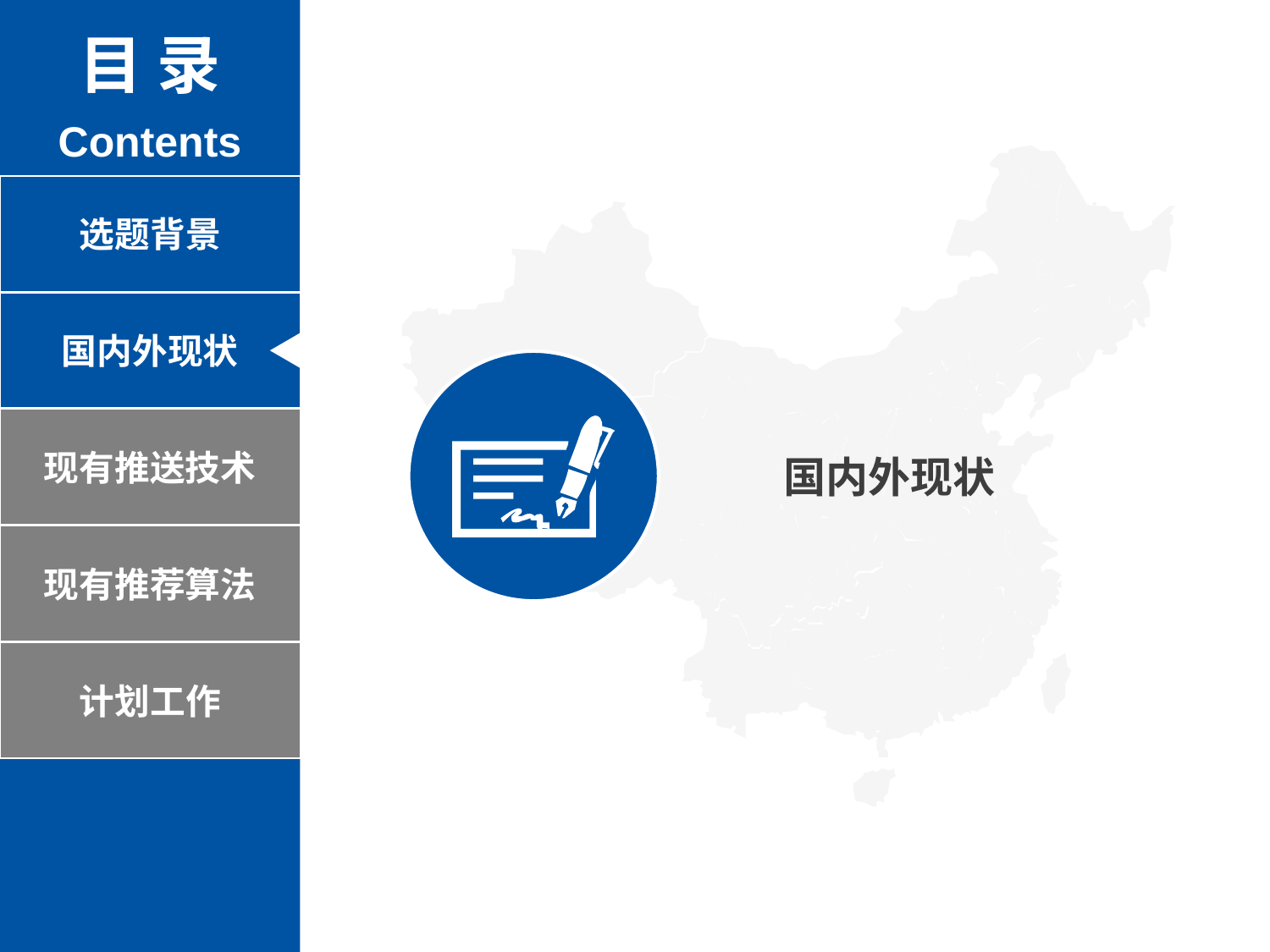

目 录
Contents
选题背景
国内外现状

现有推送技术
      国内外现状
现有推荐算法
计划工作